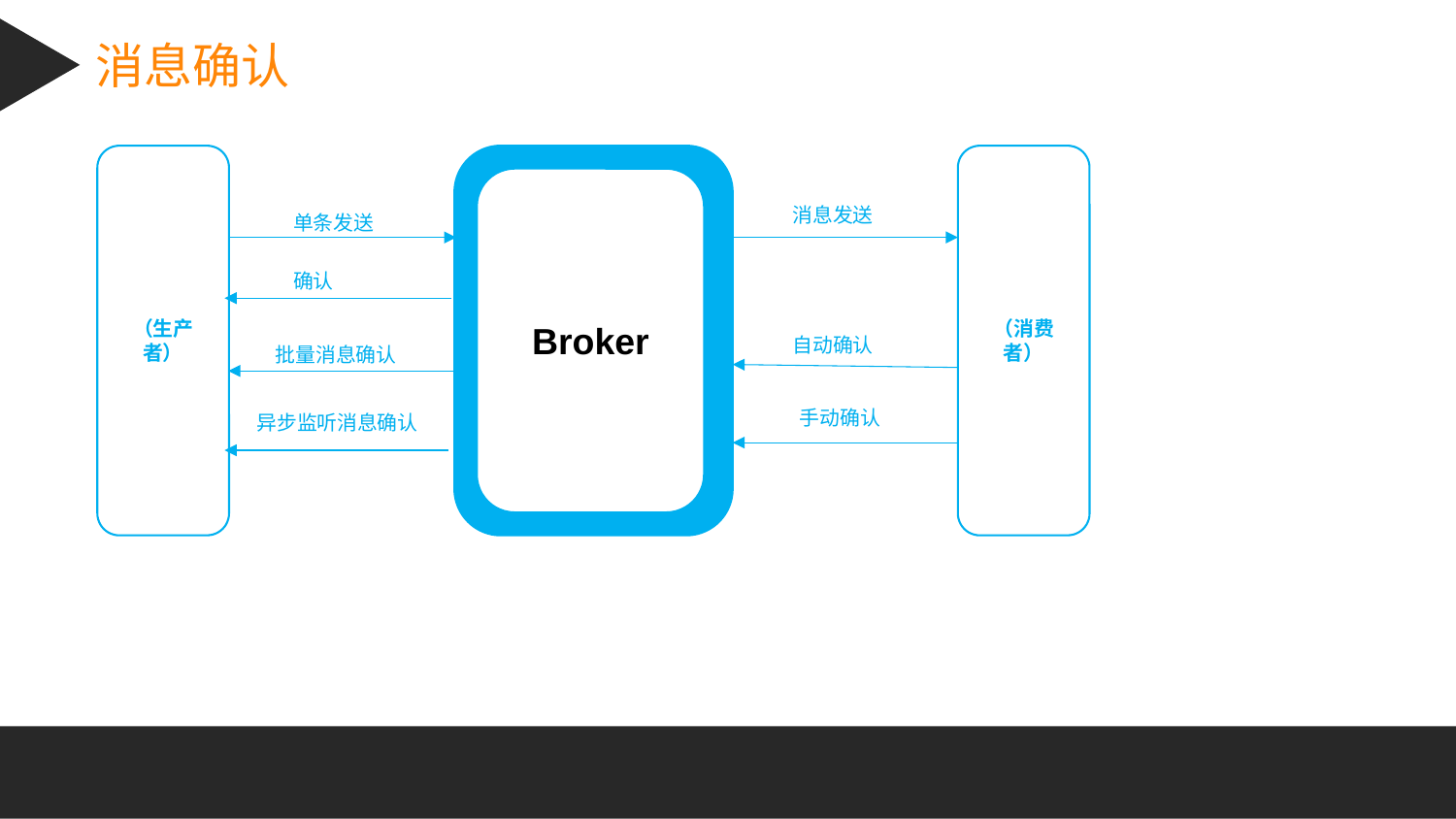

消息确认
（消费者）
（生产者）

Broker

消息发送
单条发送
确认
自动确认
批量消息确认
手动确认
异步监听消息确认